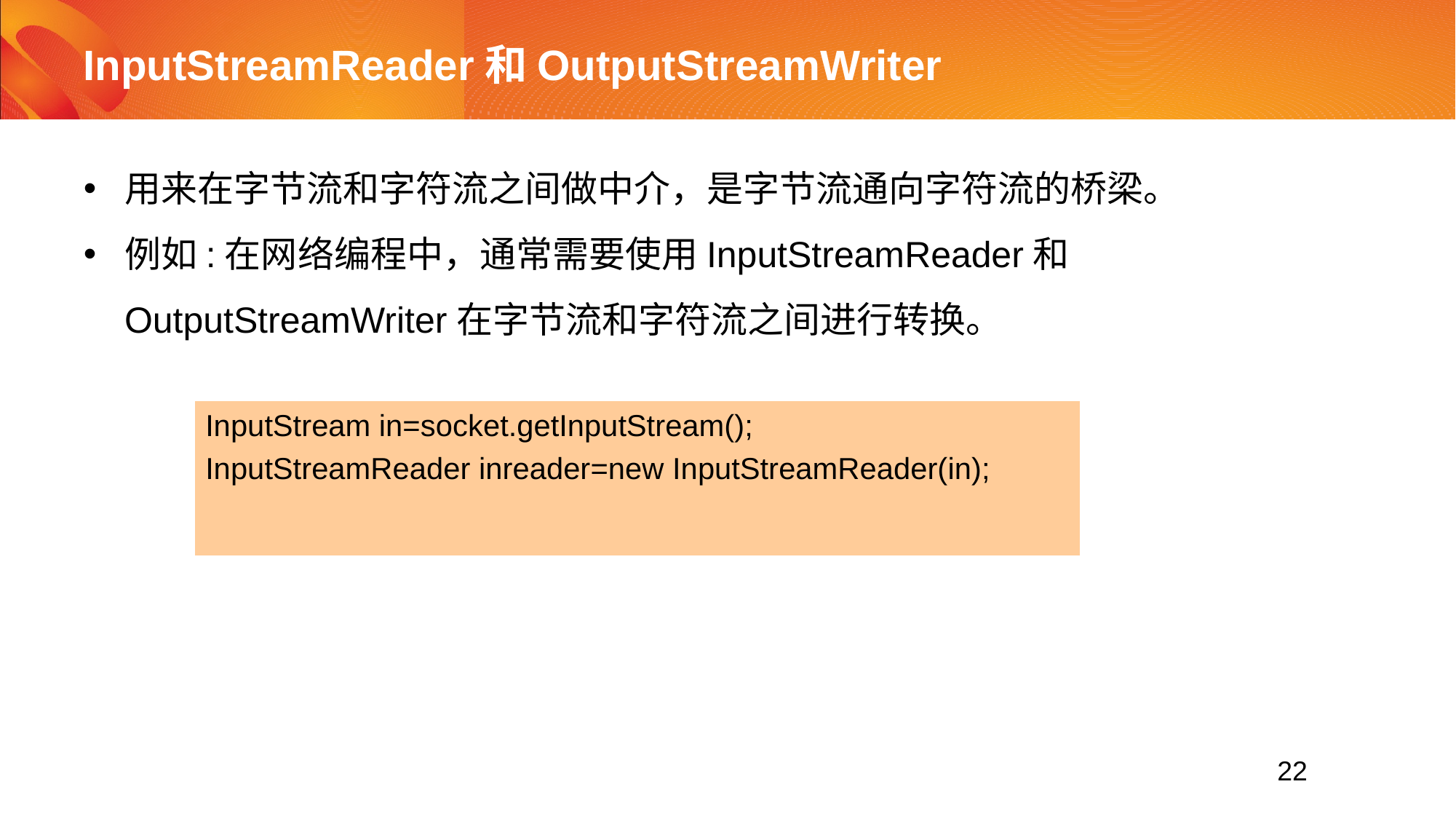

# InputStreamReader和OutputStreamWriter
用来在字节流和字符流之间做中介，是字节流通向字符流的桥梁。
例如:在网络编程中，通常需要使用InputStreamReader和OutputStreamWriter在字节流和字符流之间进行转换。

InputStream in=socket.getInputStream();
InputStreamReader inreader=new InputStreamReader(in);